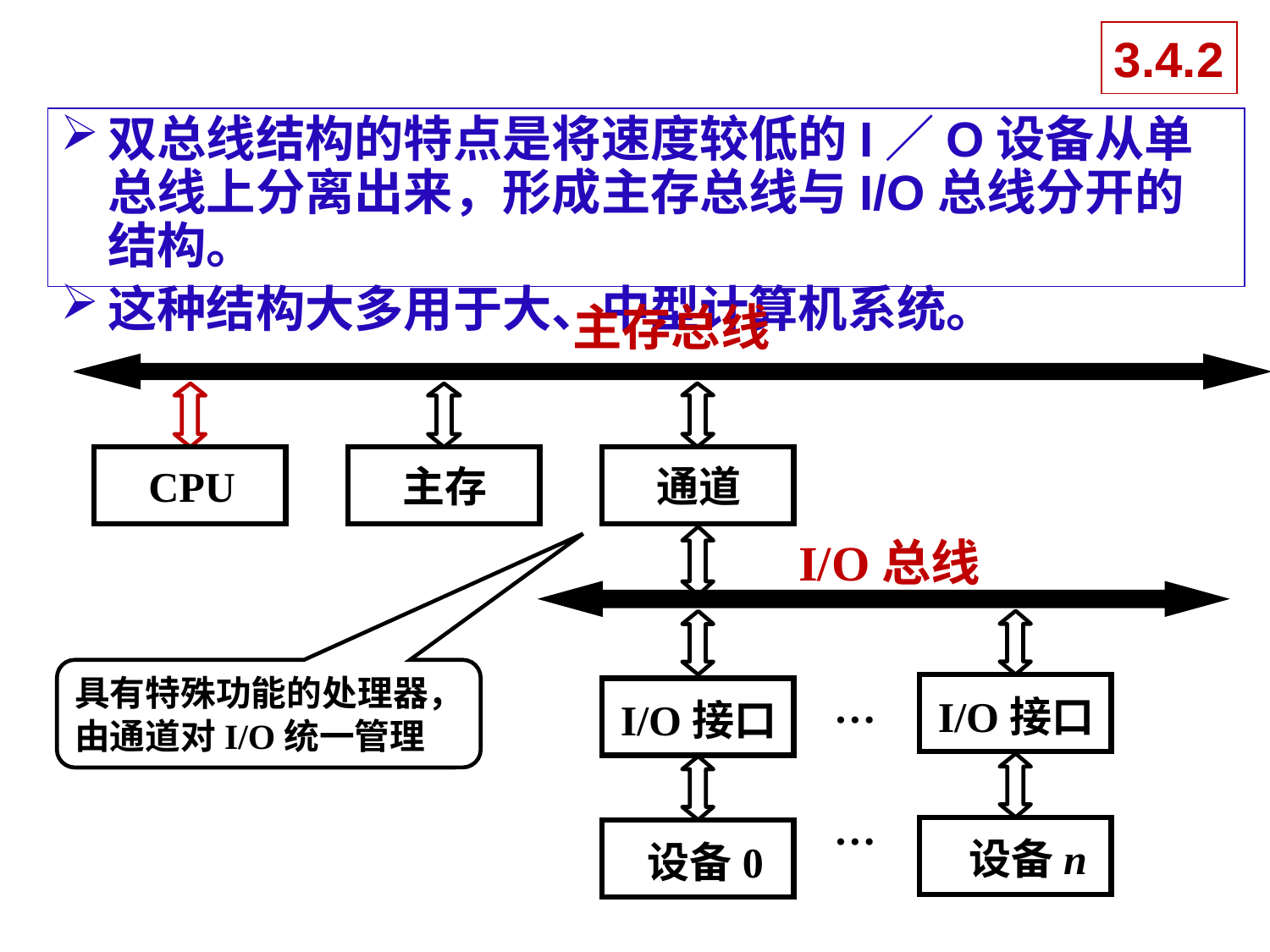

3.4.2
双总线结构的特点是将速度较低的I／O设备从单总线上分离出来，形成主存总线与I/O总线分开的结构。
这种结构大多用于大、中型计算机系统。
主存总线

I/O总线

通道

CPU
主存

…

 I/O接口
 I/O接口

…

  设备n

 设备0
具有特殊功能的处理器，
由通道对I/O统一管理